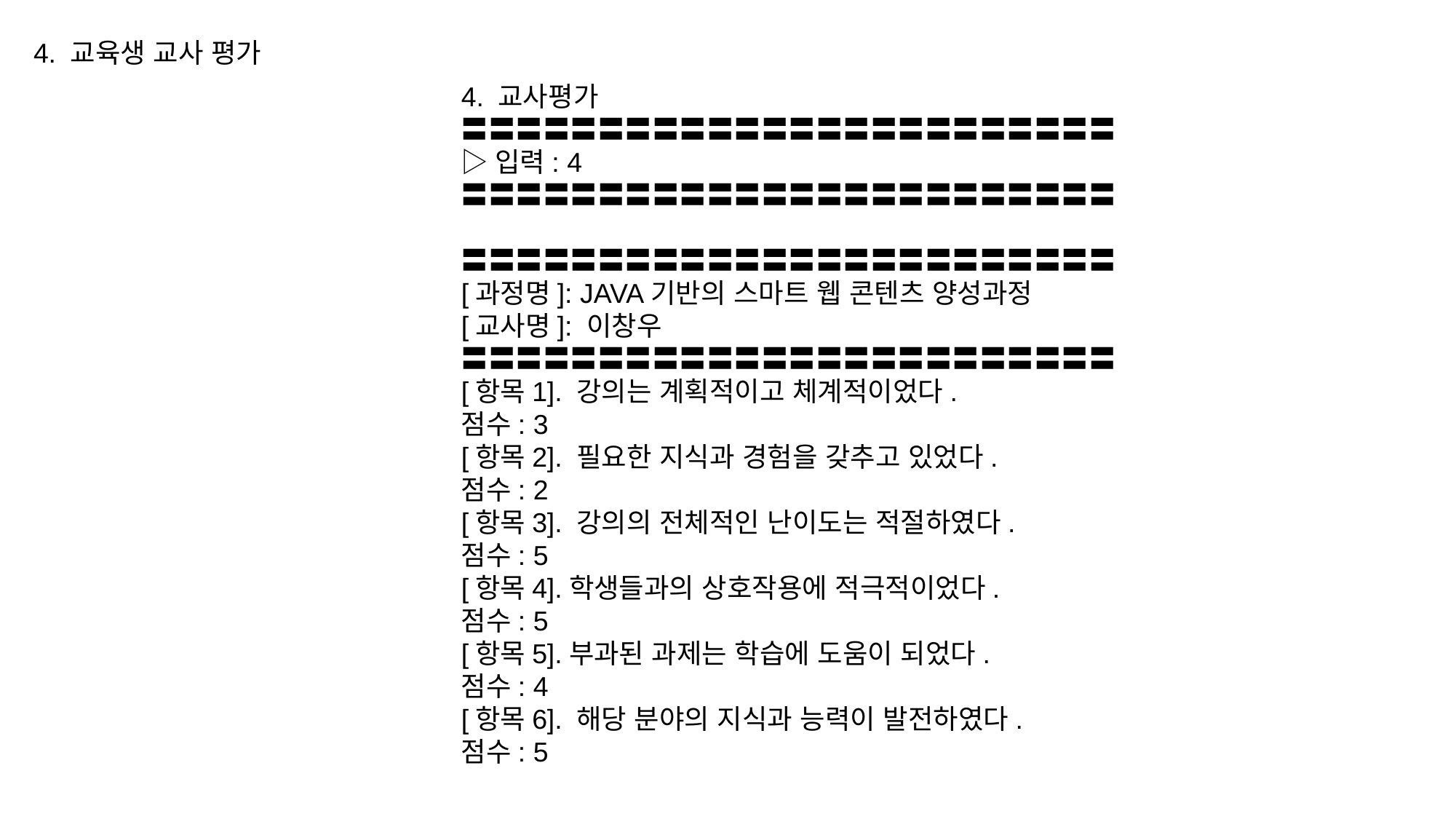

4. 교육생 교사 평가
4. 교사평가
〓〓〓〓〓〓〓〓〓〓〓〓〓〓〓〓〓〓〓〓〓〓〓〓
▷입력: 4
〓〓〓〓〓〓〓〓〓〓〓〓〓〓〓〓〓〓〓〓〓〓〓〓

〓〓〓〓〓〓〓〓〓〓〓〓〓〓〓〓〓〓〓〓〓〓〓〓
[과정명]: JAVA기반의 스마트 웹 콘텐츠 양성과정
[교사명]: 이창우
〓〓〓〓〓〓〓〓〓〓〓〓〓〓〓〓〓〓〓〓〓〓〓〓
[항목1]. 강의는 계획적이고 체계적이었다.
점수: 3
[항목2]. 필요한 지식과 경험을 갖추고 있었다.
점수: 2
[항목3]. 강의의 전체적인 난이도는 적절하였다.
점수: 5
[항목4].학생들과의 상호작용에 적극적이었다.
점수: 5
[항목5].부과된 과제는 학습에 도움이 되었다.
점수: 4
[항목6]. 해당 분야의 지식과 능력이 발전하였다.
점수: 5